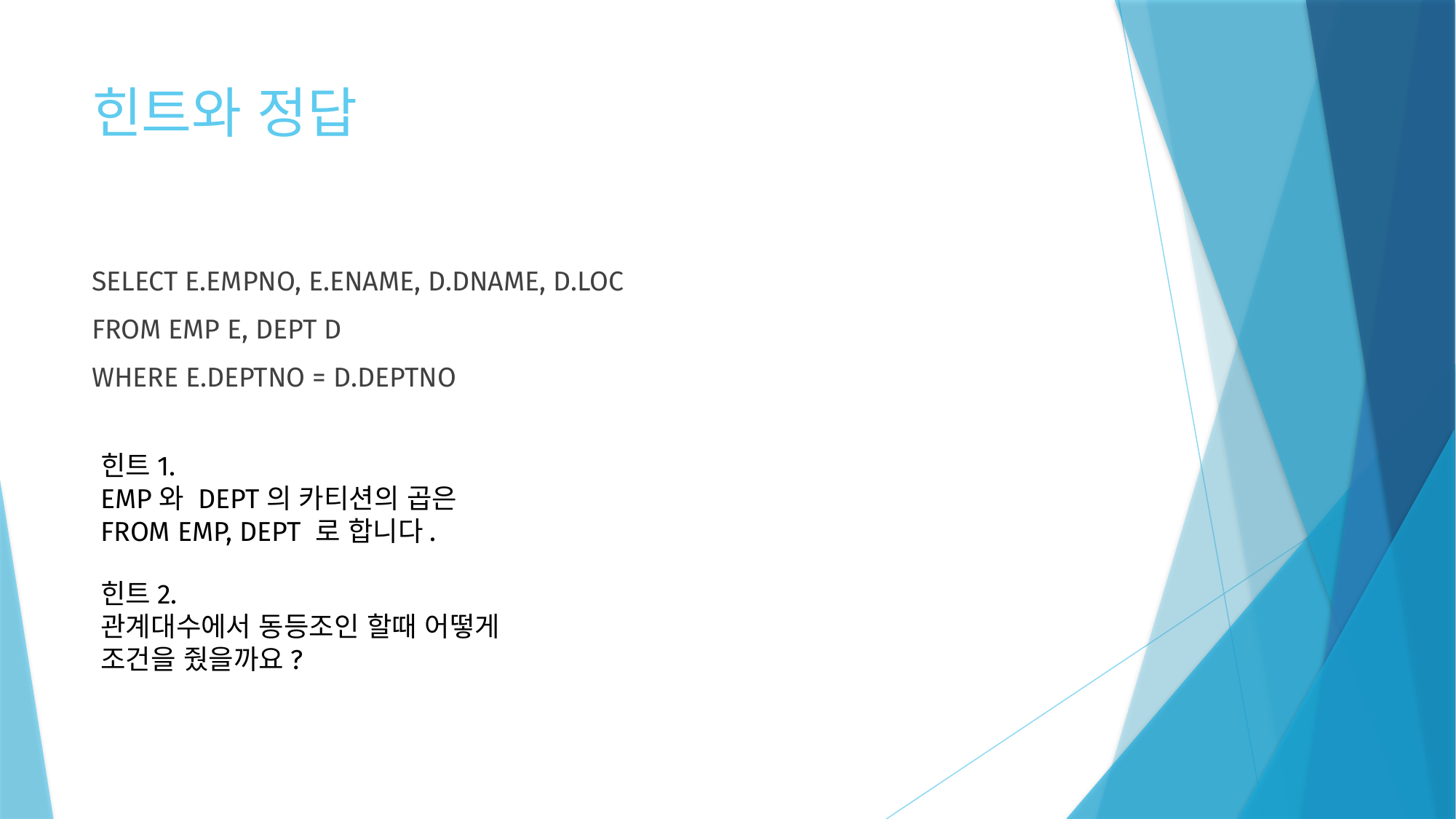

# 힌트와 정답
SELECT E.EMPNO, E.ENAME, D.DNAME, D.LOC
FROM EMP E, DEPT D
WHERE E.DEPTNO = D.DEPTNO
힌트1.
EMP와 DEPT의 카티션의 곱은
FROM EMP, DEPT 로 합니다.
힌트2.
관계대수에서 동등조인 할때 어떻게 조건을 줬을까요?